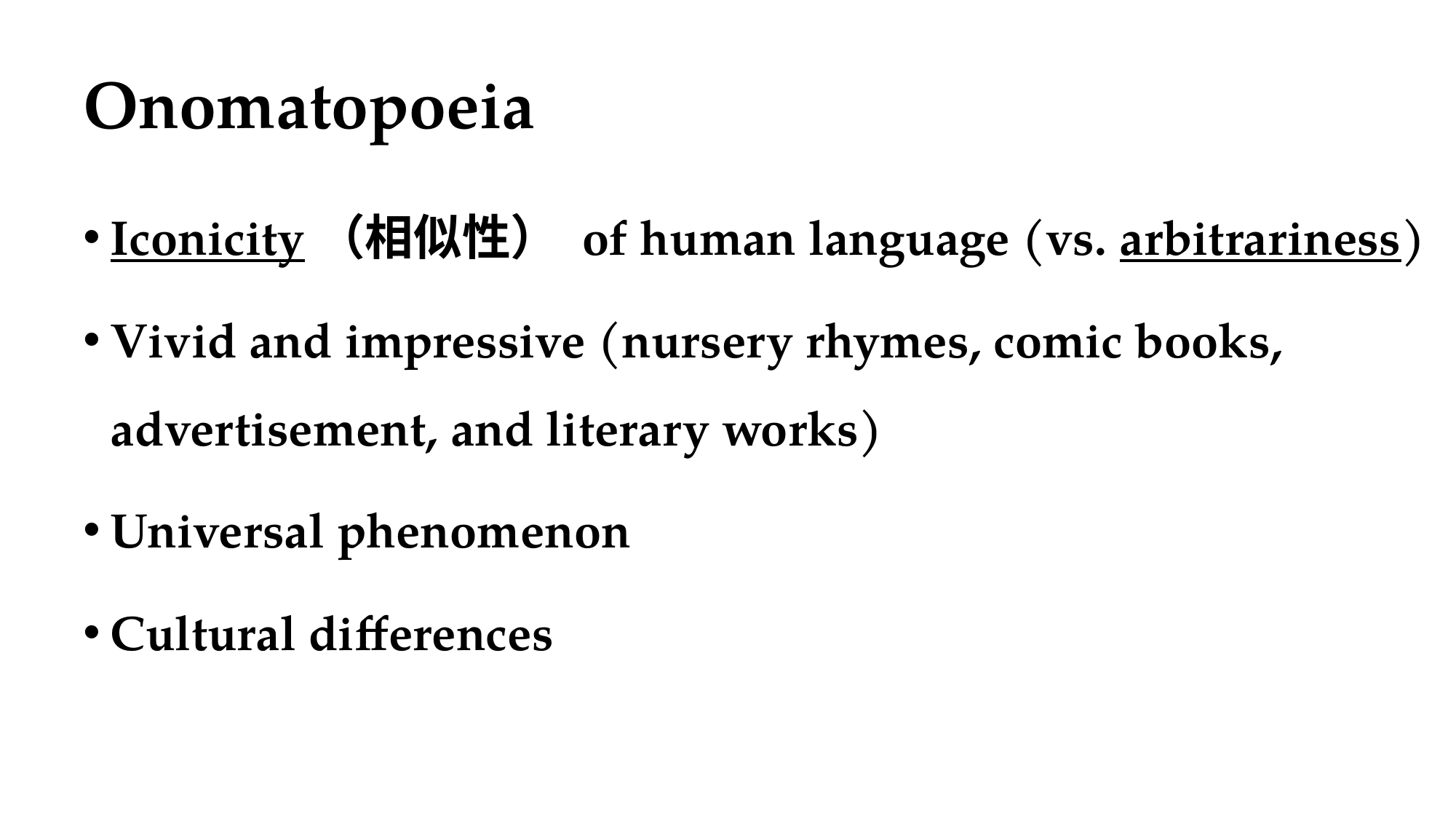

# Onomatopoeia
Iconicity（相似性） of human language (vs. arbitrariness)
Vivid and impressive (nursery rhymes, comic books, advertisement, and literary works)
Universal phenomenon
Cultural differences